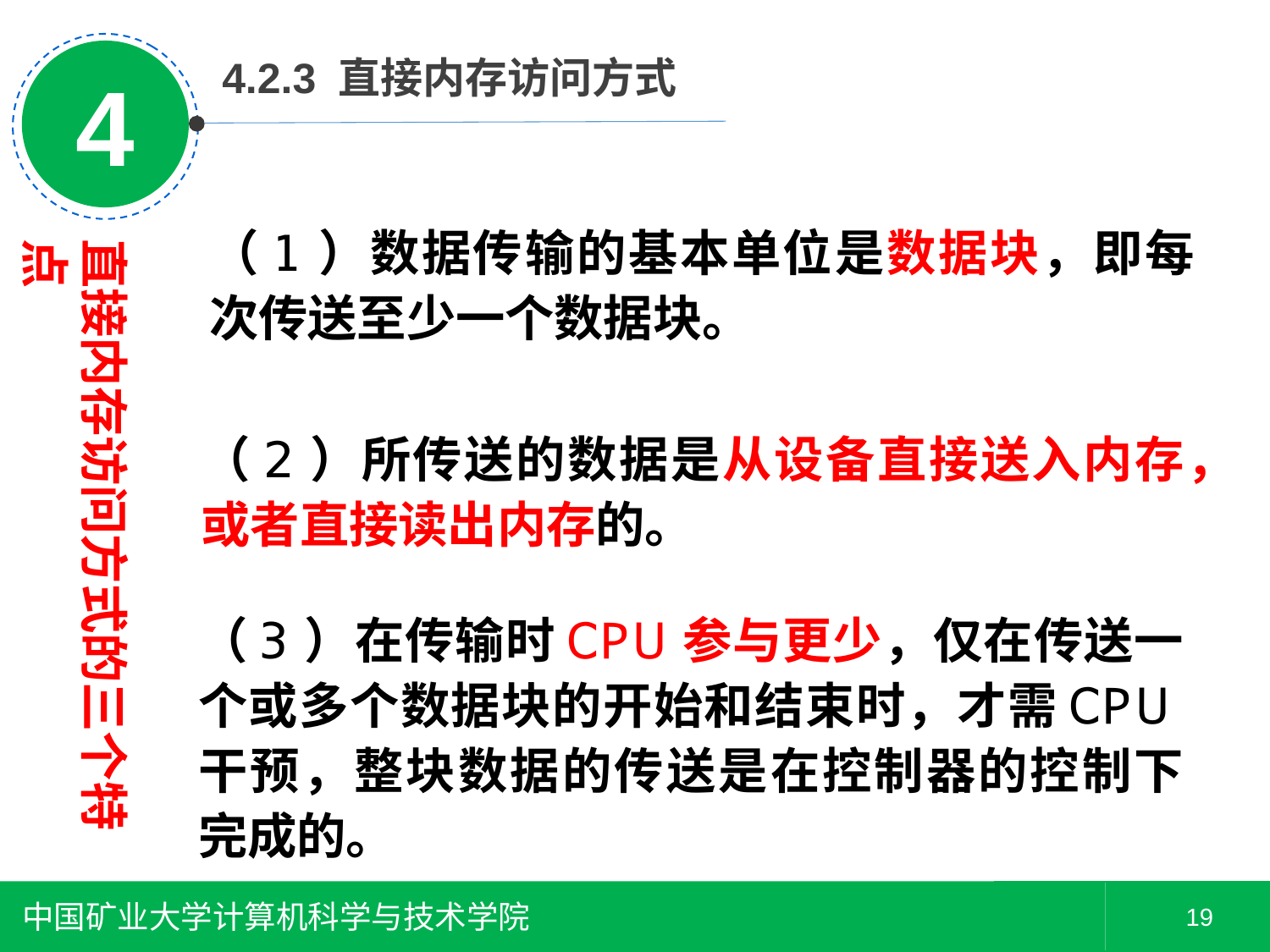

4
  4.2.3 直接内存访问方式

（1）数据传输的基本单位是数据块，即每次传送至少一个数据块。
直接内存访问方式的三个特点
（2）所传送的数据是从设备直接送入内存，或者直接读出内存的。
（3）在传输时CPU参与更少，仅在传送一个或多个数据块的开始和结束时，才需CPU干预，整块数据的传送是在控制器的控制下完成的。